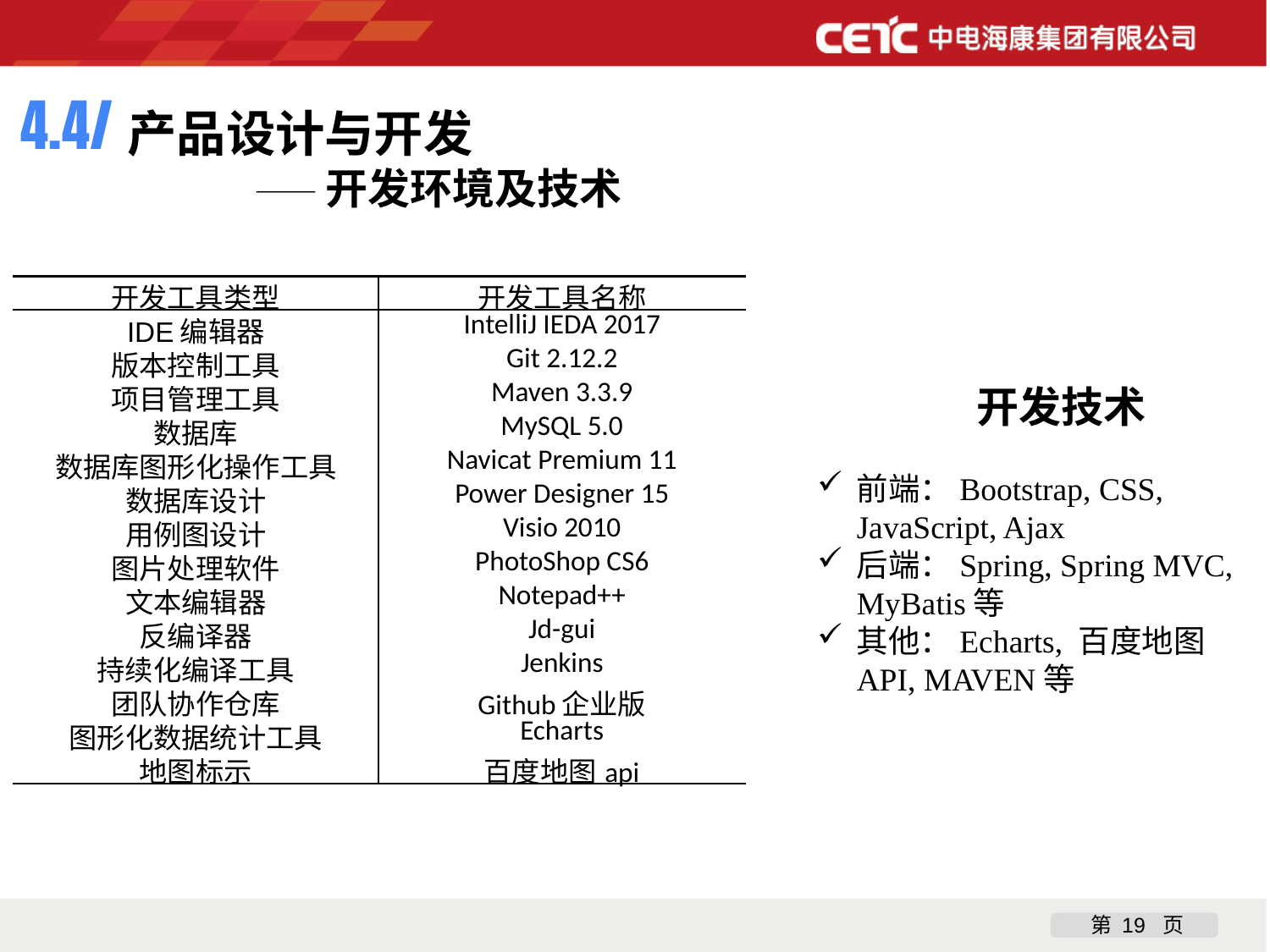

4.4/
产品设计与开发
	——开发环境及技术
| 开发工具类型 | 开发工具名称 |
| --- | --- |
| IDE编辑器 | IntelliJ IEDA 2017 |
| 版本控制工具 | Git 2.12.2 |
| 项目管理工具 | Maven 3.3.9 |
| 数据库 | MySQL 5.0 |
| 数据库图形化操作工具 | Navicat Premium 11 |
| 数据库设计 | Power Designer 15 |
| 用例图设计 | Visio 2010 |
| 图片处理软件 | PhotoShop CS6 |
| 文本编辑器 | Notepad++ |
| 反编译器 | Jd-gui |
| 持续化编译工具 | Jenkins |
| 团队协作仓库 | Github企业版 |
| 图形化数据统计工具 | Echarts |
| 地图标示 | 百度地图api |

    开发技术

前端：Bootstrap, CSS, JavaScript, Ajax
后端：Spring, Spring MVC, MyBatis等
其他：Echarts, 百度地图API, MAVEN等